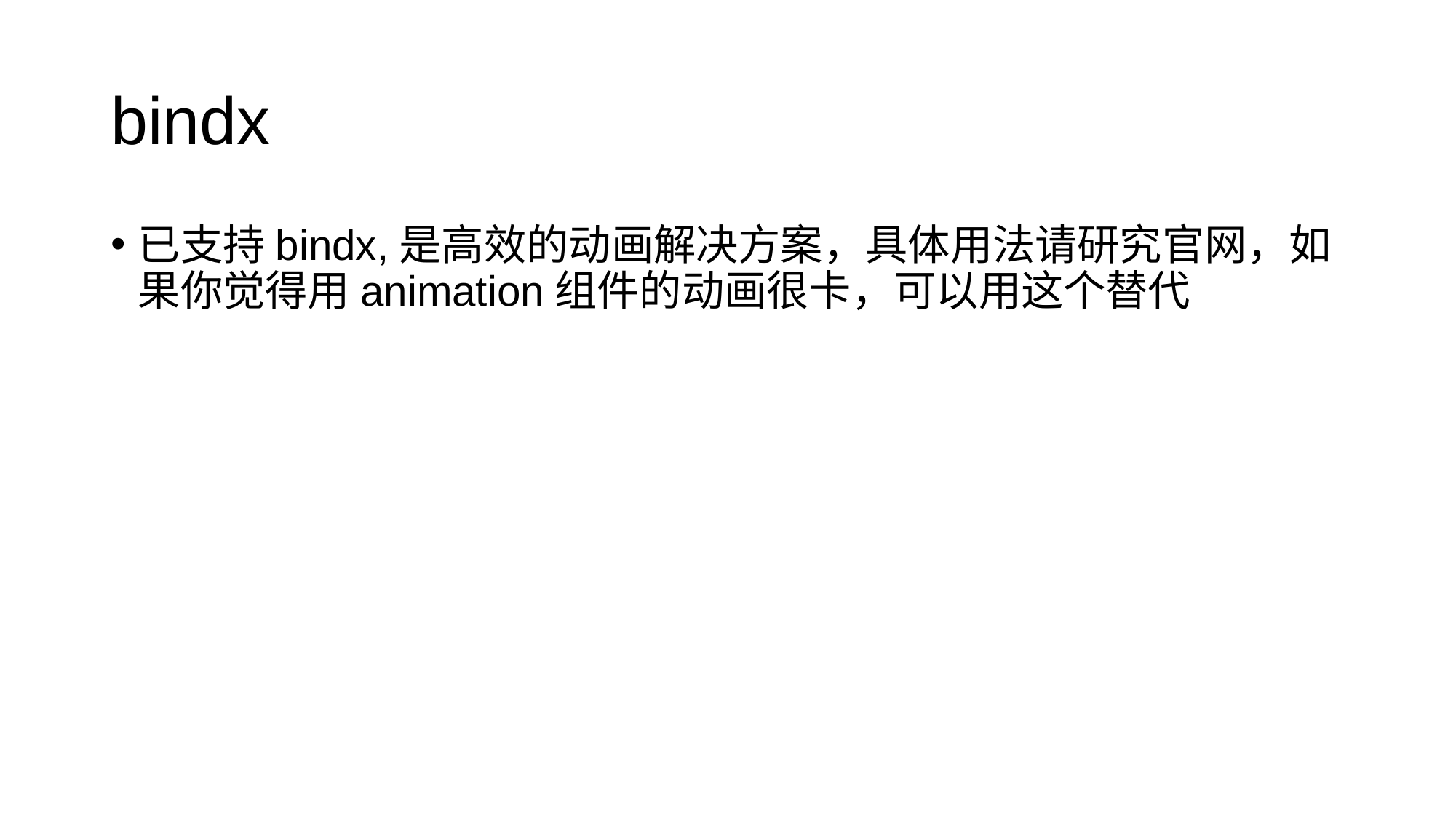

# bindx
已支持bindx,是高效的动画解决方案，具体用法请研究官网，如果你觉得用animation组件的动画很卡，可以用这个替代